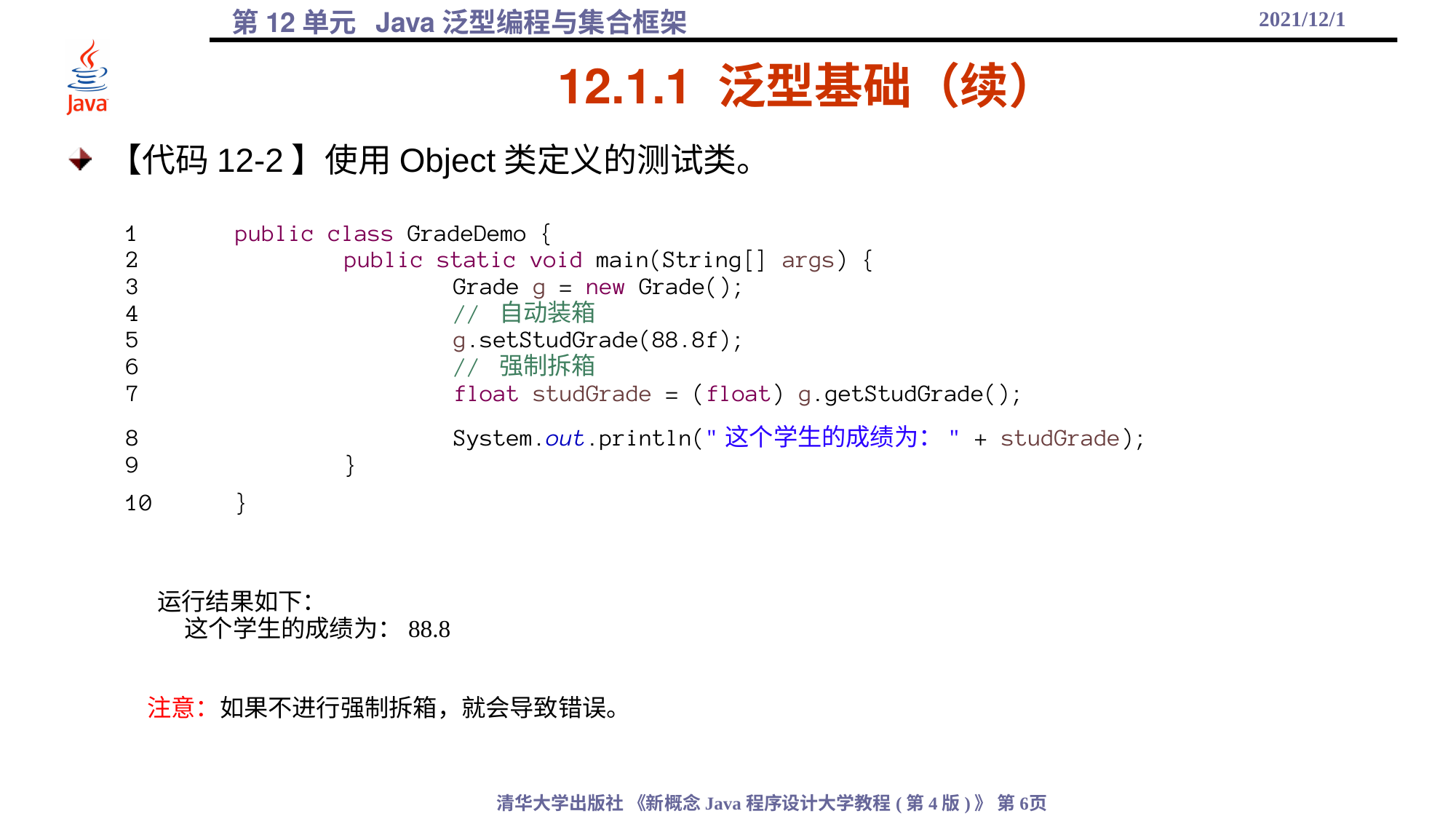

2021/12/1
# 12.1.1 泛型基础（续）
【代码12-2】使用Object类定义的测试类。
1	public class GradeDemo {
2		public static void main(String[] args) {
3			Grade g = new Grade();
4			// 自动装箱
5			g.setStudGrade(88.8f);
6			// 强制拆箱
7			float studGrade = (float) g.getStudGrade();
8			System.out.println("这个学生的成绩为：" + studGrade);
9		}
10	}
运行结果如下：
这个学生的成绩为：88.8
注意：如果不进行强制拆箱，就会导致错误。